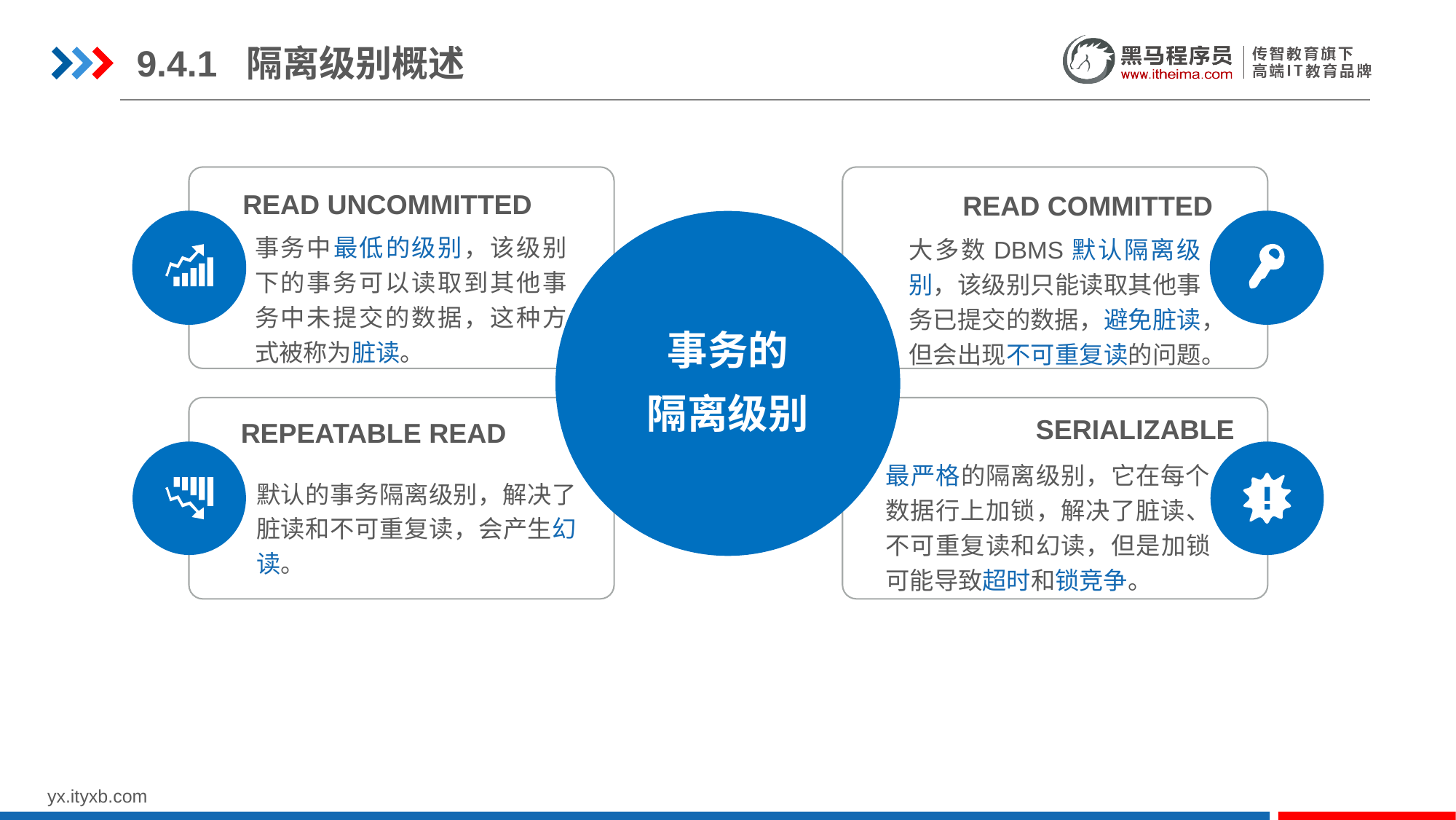

9.4.1  隔离级别概述

READ UNCOMMITTED
READ COMMITTED

事务中最低的级别，该级别下的事务可以读取到其他事务中未提交的数据，这种方式被称为脏读。
大多数DBMS默认隔离级别，该级别只能读取其他事务已提交的数据，避免脏读，但会出现不可重复读的问题。
事务的
隔离级别

SERIALIZABLE
REPEATABLE READ

最严格的隔离级别，它在每个数据行上加锁，解决了脏读、不可重复读和幻读，但是加锁可能导致超时和锁竞争。

默认的事务隔离级别，解决了脏读和不可重复读，会产生幻读。